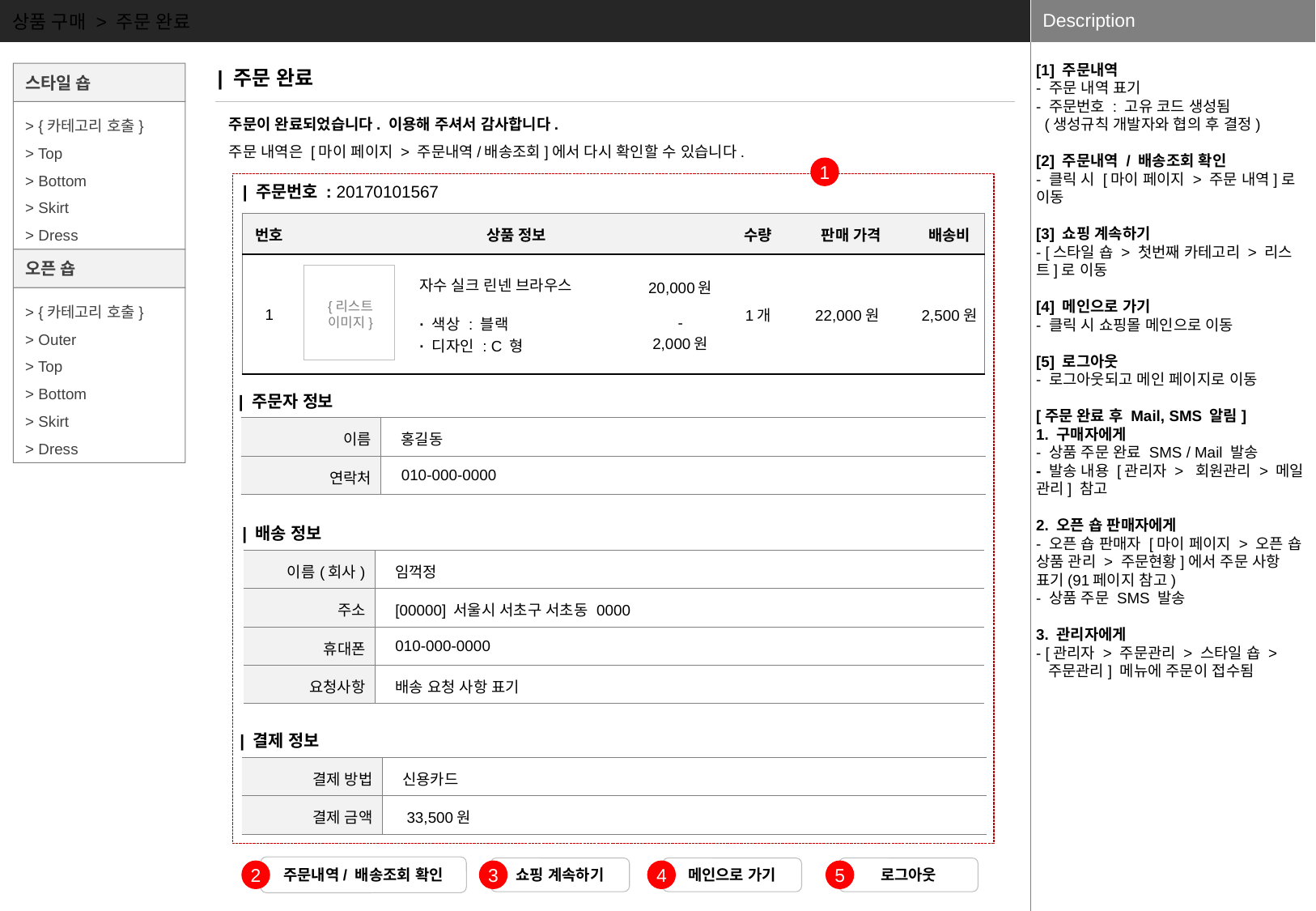

상품 구매 > 주문 완료

[1] 주문내역
- 주문 내역 표기
- 주문번호 : 고유 코드 생성됨
  (생성규칙 개발자와 협의 후 결정)

[2] 주문내역 / 배송조회 확인
- 클릭 시 [마이 페이지 > 주문 내역]로 이동

[3] 쇼핑 계속하기
- [스타일 숍 > 첫번째 카테고리 > 리스트]로 이동

[4] 메인으로 가기
- 클릭 시 쇼핑몰 메인으로 이동

[5] 로그아웃
- 로그아웃되고 메인 페이지로 이동

[주문 완료 후 Mail, SMS 알림]
1. 구매자에게
- 상품 주문 완료 SMS / Mail 발송
- 발송 내용 [관리자 >  회원관리 > 메일 관리] 참고

2. 오픈 숍 판매자에게
- 오픈 숍 판매자 [마이 페이지 > 오픈 숍 상품 관리 > 주문현황]에서 주문 사항 표기(91페이지 참고)
- 상품 주문 SMS 발송

3. 관리자에게
- [관리자 > 주문관리 > 스타일 숍 >
  주문관리] 메뉴에 주문이 접수됨

| 주문 완료
스타일 숍
주문이 완료되었습니다. 이용해 주셔서 감사합니다.
주문 내역은 [마이 페이지 > 주문내역/배송조회]에서 다시 확인할 수 있습니다.
> {카테고리 호출}
> Top
> Bottom
> Skirt
> Dress
1

| 주문번호 : 20170101567
| 번호 | 상품 정보 |  |  | 수량 | 판매 가격 | 배송비 |
| --- | --- | --- | --- | --- | --- | --- |
| 1 |  | 자수 실크 린넨 브라우스 · 색상 : 블랙 · 디자인 : C 형 | 20,000원 - 2,000원 | 1개 | 22,000원 | 2,500원 |
오픈 숍
|  |
| --- |
> {카테고리 호출}
> Outer
> Top
> Bottom
> Skirt
> Dress
{리스트
이미지}
| 주문자 정보
| 이름 | 홍길동 |
| --- | --- |
| 연락처 | 010-000-0000 |
| 배송 정보
| 이름(회사) | 임꺽정 |
| --- | --- |
| 주소 | [00000] 서울시 서초구 서초동 0000 |
| 휴대폰 | 010-000-0000 |
| 요청사항 | 배송 요청 사항 표기 |
| 결제 정보
| 결제 방법 | 신용카드 |
| --- | --- |
| 결제 금액 | 33,500원 |
주문내역/ 배송조회 확인
쇼핑 계속하기
메인으로 가기
로그아웃
2
3
4
5